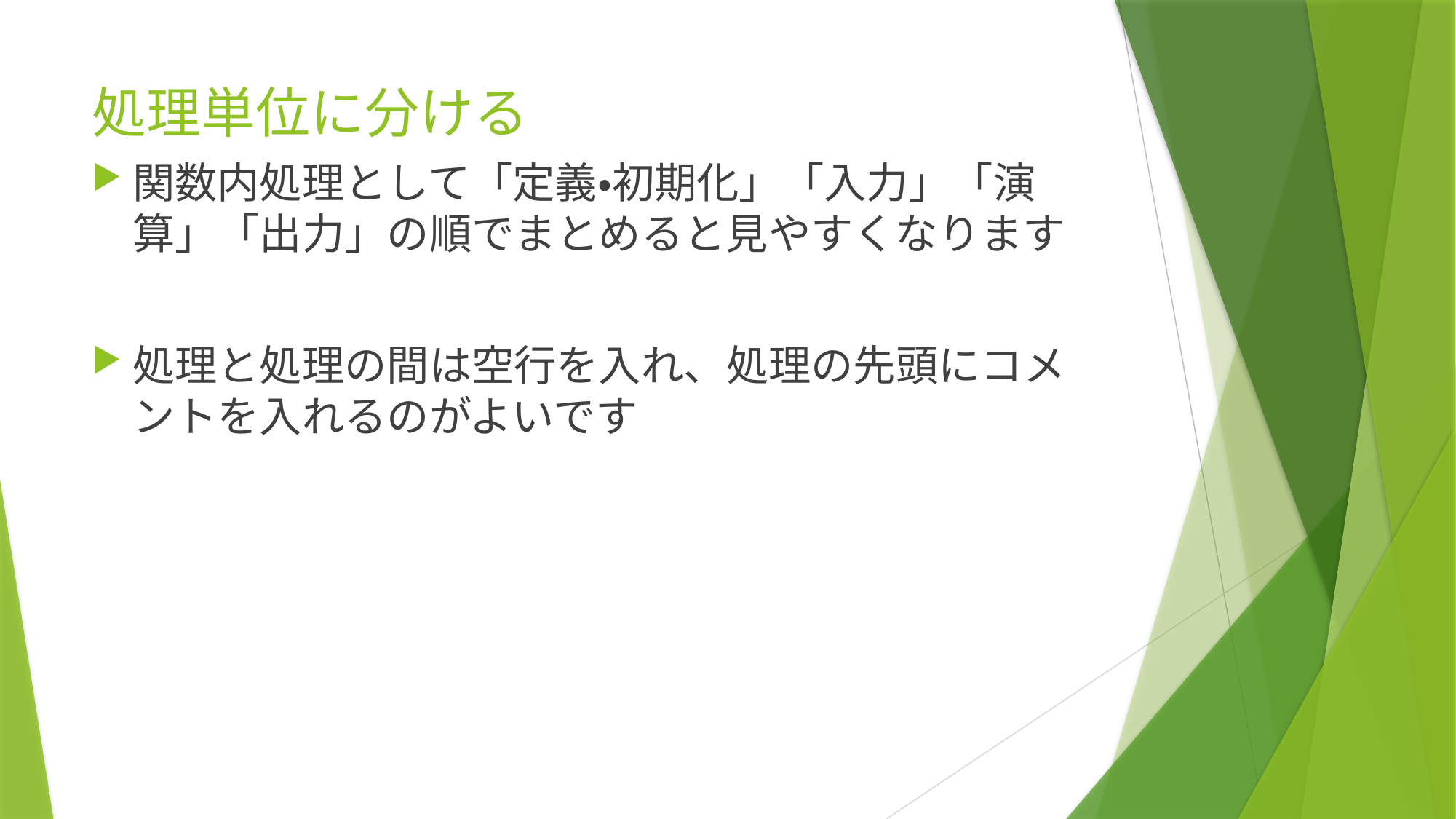

# 処理単位に分ける
関数内処理として「定義・初期化」「入力」「演算」「出力」の順でまとめると見やすくなります

処理と処理の間は空行を入れ、処理の先頭にコメントを入れるのがよいです